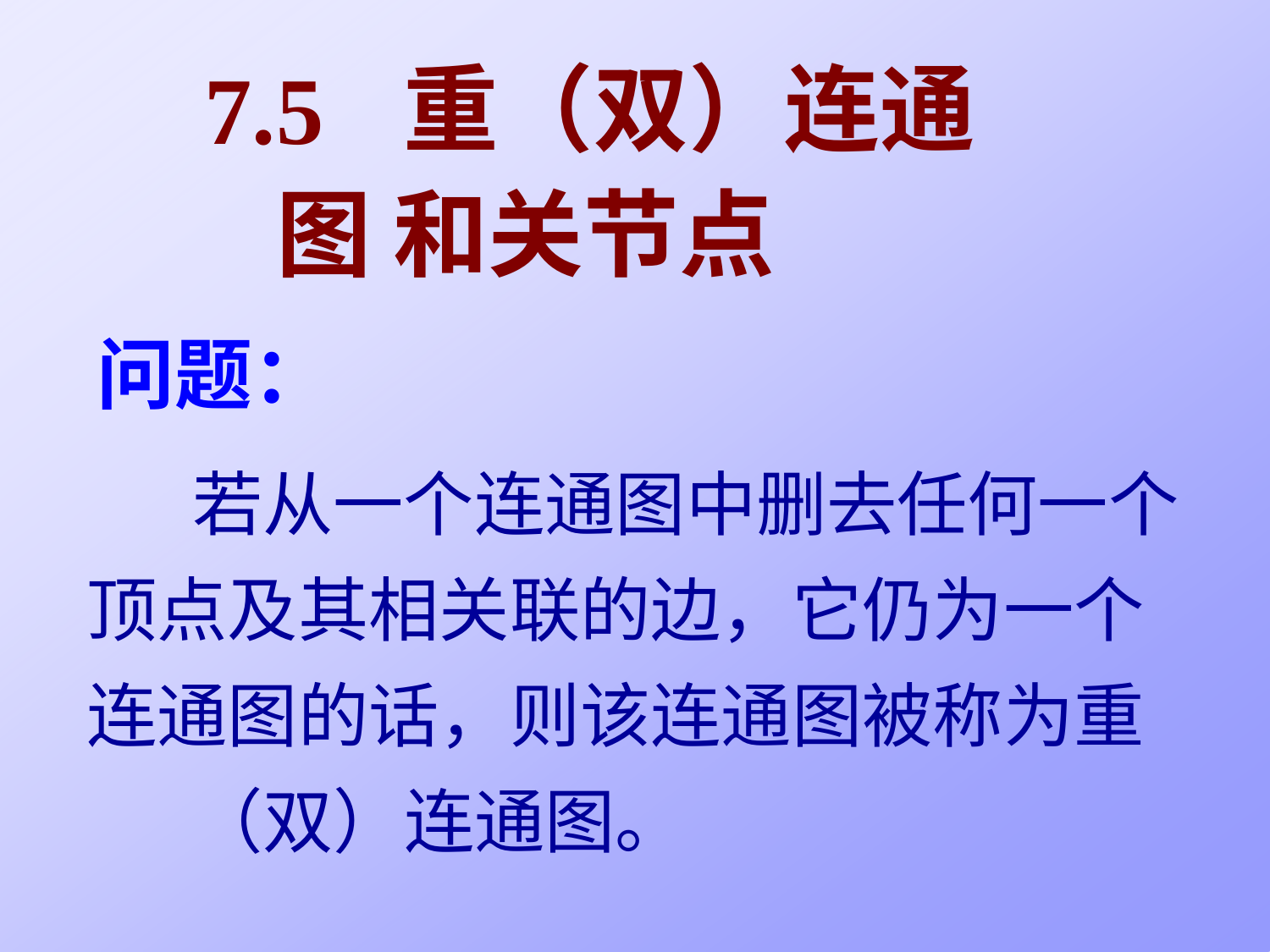

# 7.5	重（双）连通图 和关节点
问题：
若从一个连通图中删去任何一个 顶点及其相关联的边，它仍为一个 连通图的话，则该连通图被称为重
（双）连通图。